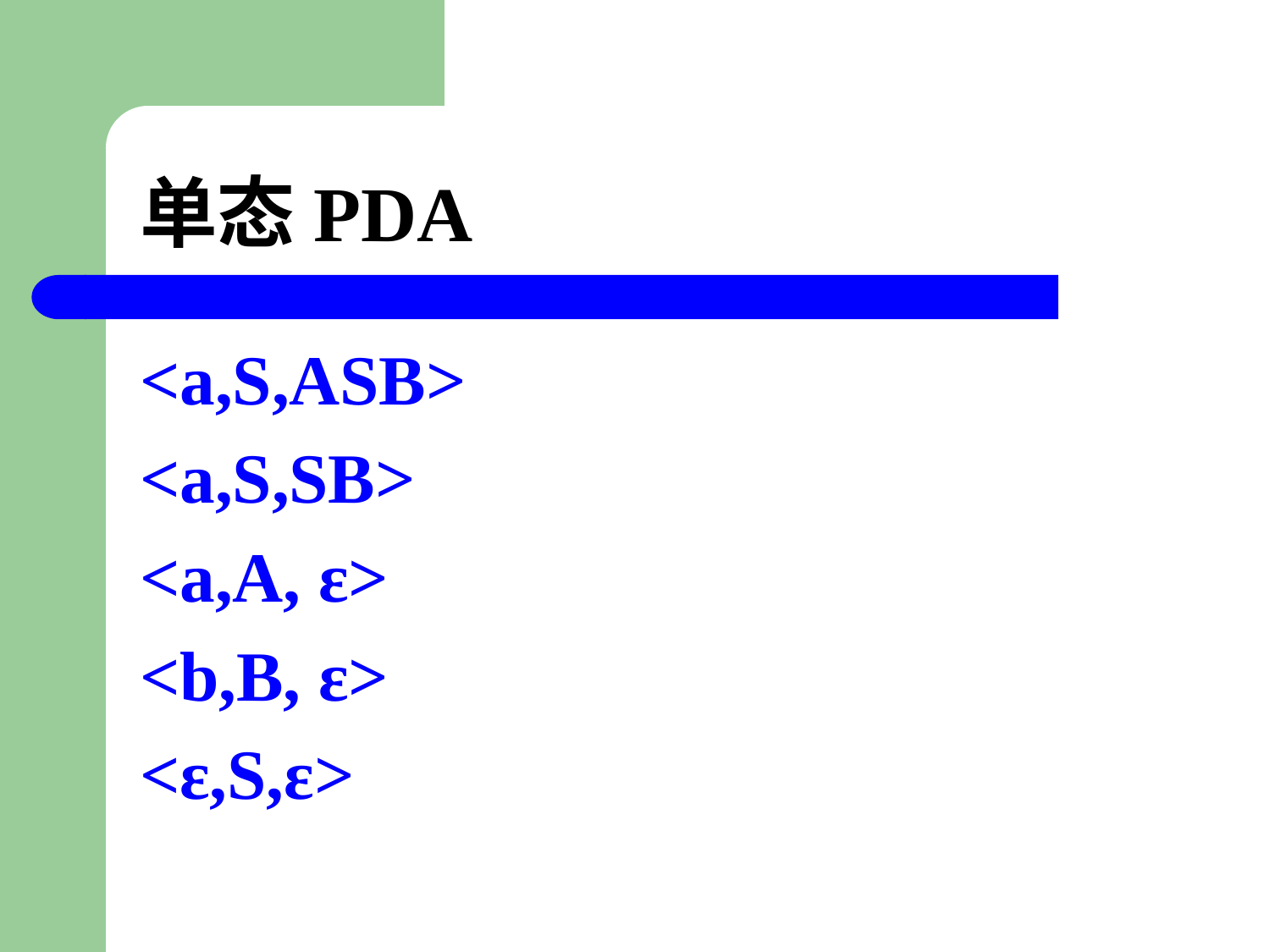

# 单态PDA
<a,S,ASB>
<a,S,SB>
<a,A, ε>
<b,B, ε>
<ε,S,ε>